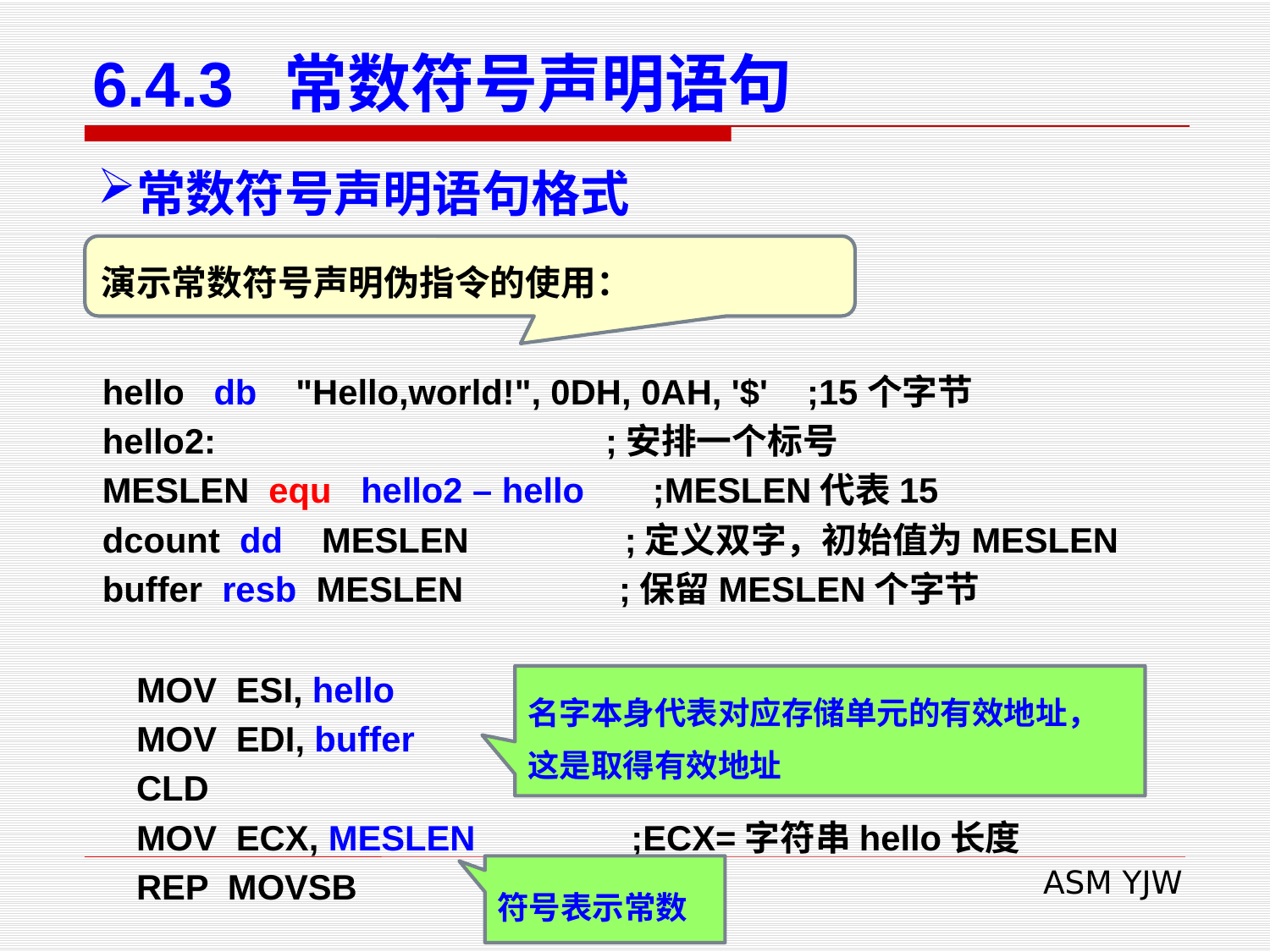

# 6.4.3  常数符号声明语句
常数符号声明语句格式

演示常数符号声明伪指令的使用：
hello   db    "Hello,world!", 0DH, 0AH, '$'    ;15个字节
hello2:                                        ;安排一个标号
MESLEN  equ   hello2 – hello       ;MESLEN代表15
dcount  dd    MESLEN                ;定义双字，初始值为MESLEN
buffer  resb  MESLEN                ;保留MESLEN个字节
    MOV  ESI, hello
    MOV  EDI, buffer
    CLD
    MOV  ECX, MESLEN                ;ECX=字符串hello长度
    REP  MOVSB
名字本身代表对应存储单元的有效地址，
这是取得有效地址
符号表示常数